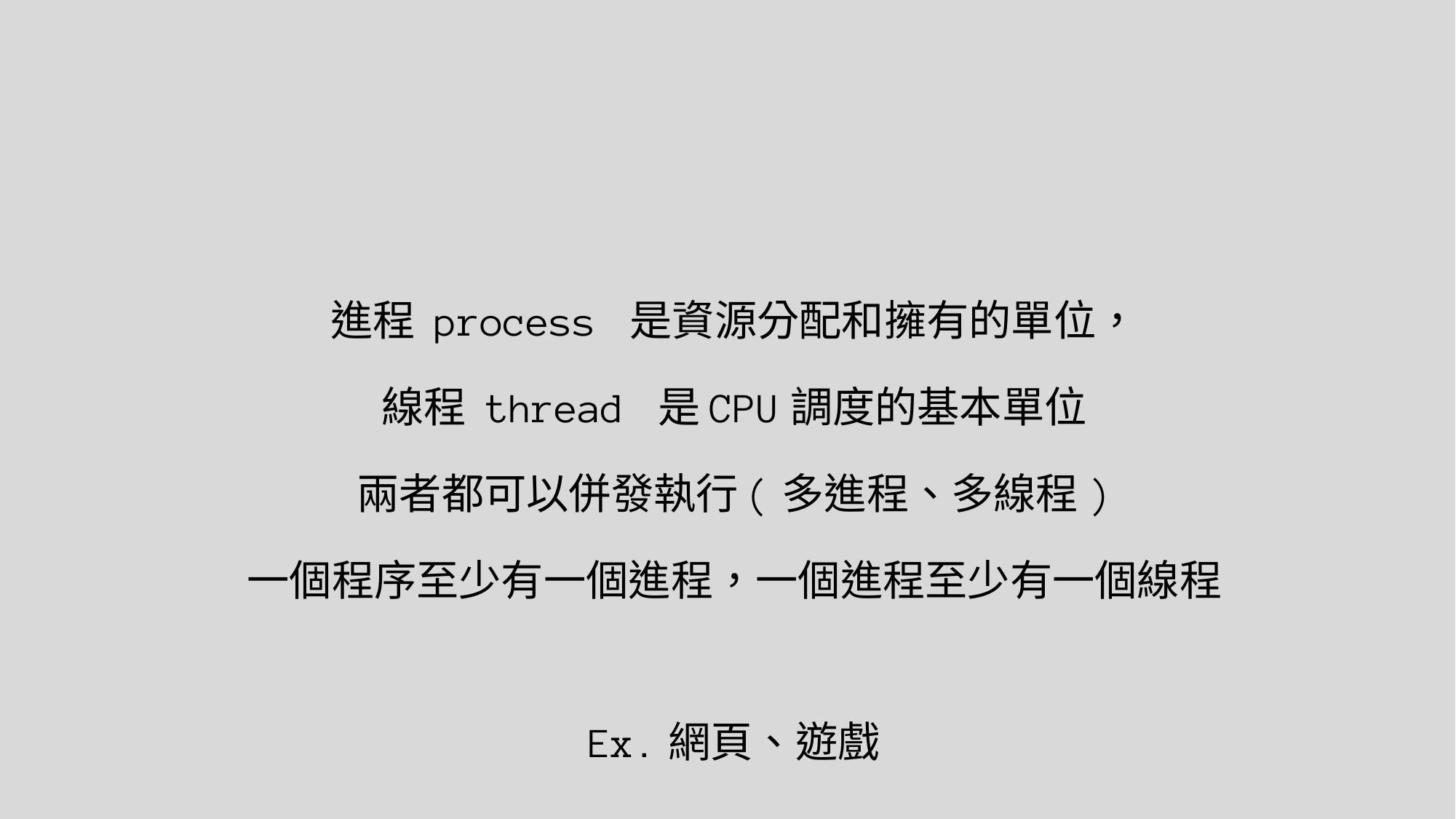

進程 process 是資源分配和擁有的單位，
線程 thread 是CPU調度的基本單位
兩者都可以併發執行(多進程、多線程)
一個程序至少有一個進程，一個進程至少有一個線程
Ex.網頁、遊戲